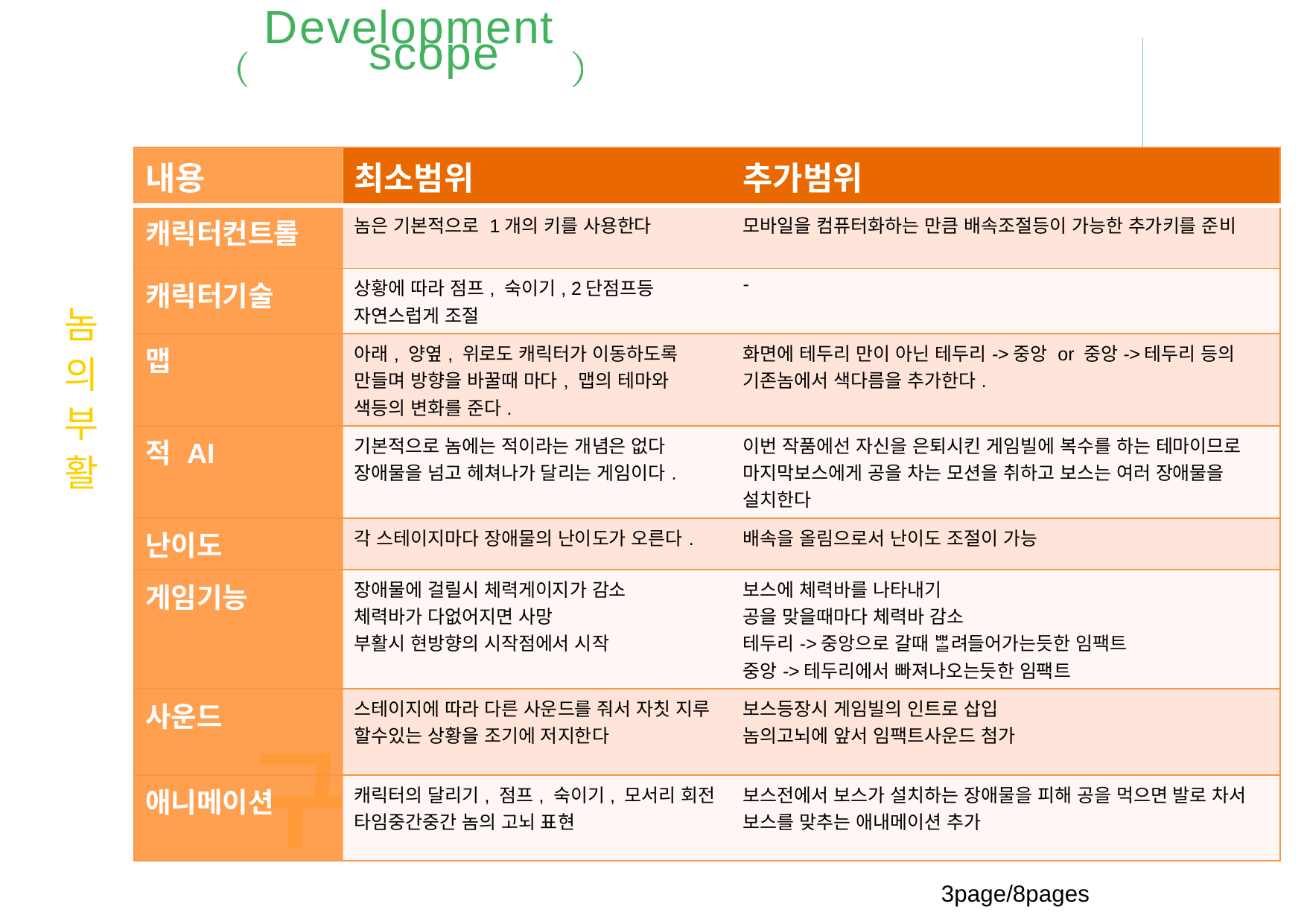

Development scope
| 내용 | 최소범위 | 추가범위 |
| --- | --- | --- |
| 캐릭터컨트롤 | 놈은 기본적으로 1개의 키를 사용한다 | 모바일을 컴퓨터화하는 만큼 배속조절등이 가능한 추가키를 준비 |
| 캐릭터기술 | 상황에 따라 점프, 숙이기, 2단점프등 자연스럽게 조절 | - |
| 맵 | 아래, 양옆, 위로도 캐릭터가 이동하도록 만들며 방향을 바꿀때 마다, 맵의 테마와 색등의 변화를 준다. | 화면에 테두리 만이 아닌 테두리->중앙 or 중앙->테두리 등의 기존놈에서 색다름을 추가한다. |
| 적 AI | 기본적으로 놈에는 적이라는 개념은 없다 장애물을 넘고 헤쳐나가 달리는 게임이다. | 이번 작품에선 자신을 은퇴시킨 게임빌에 복수를 하는 테마이므로 마지막보스에게 공을 차는 모션을 취하고 보스는 여러 장애물을 설치한다 |
| 난이도 | 각 스테이지마다 장애물의 난이도가 오른다. | 배속을 올림으로서 난이도 조절이 가능 |
| 게임기능 | 장애물에 걸릴시 체력게이지가 감소 체력바가 다없어지면 사망 부활시 현방향의 시작점에서 시작 | 보스에 체력바를 나타내기 공을 맞을때마다 체력바 감소 테두리->중앙으로 갈때 ᄈᆞᆯ려들어가는듯한 임팩트 중앙->테두리에서 빠져나오는듯한 임팩트 |
| 사운드 | 스테이지에 따라 다른 사운드를 줘서 자칫 지루 할수있는 상황을 조기에 저지한다 | 보스등장시 게임빌의 인트로 삽입 놈의고뇌에 앞서 임팩트사운드 첨가 |
| 애니메이션 | 캐릭터의 달리기, 점프, 숙이기, 모서리 회전 타임중간중간 놈의 고뇌 표현 | 보스전에서 보스가 설치하는 장애물을 피해 공을 먹으면 발로 차서 보스를 맞추는 애내메이션 추가 |

놈
의
부
활
구현해봅시다!
3page/8pages